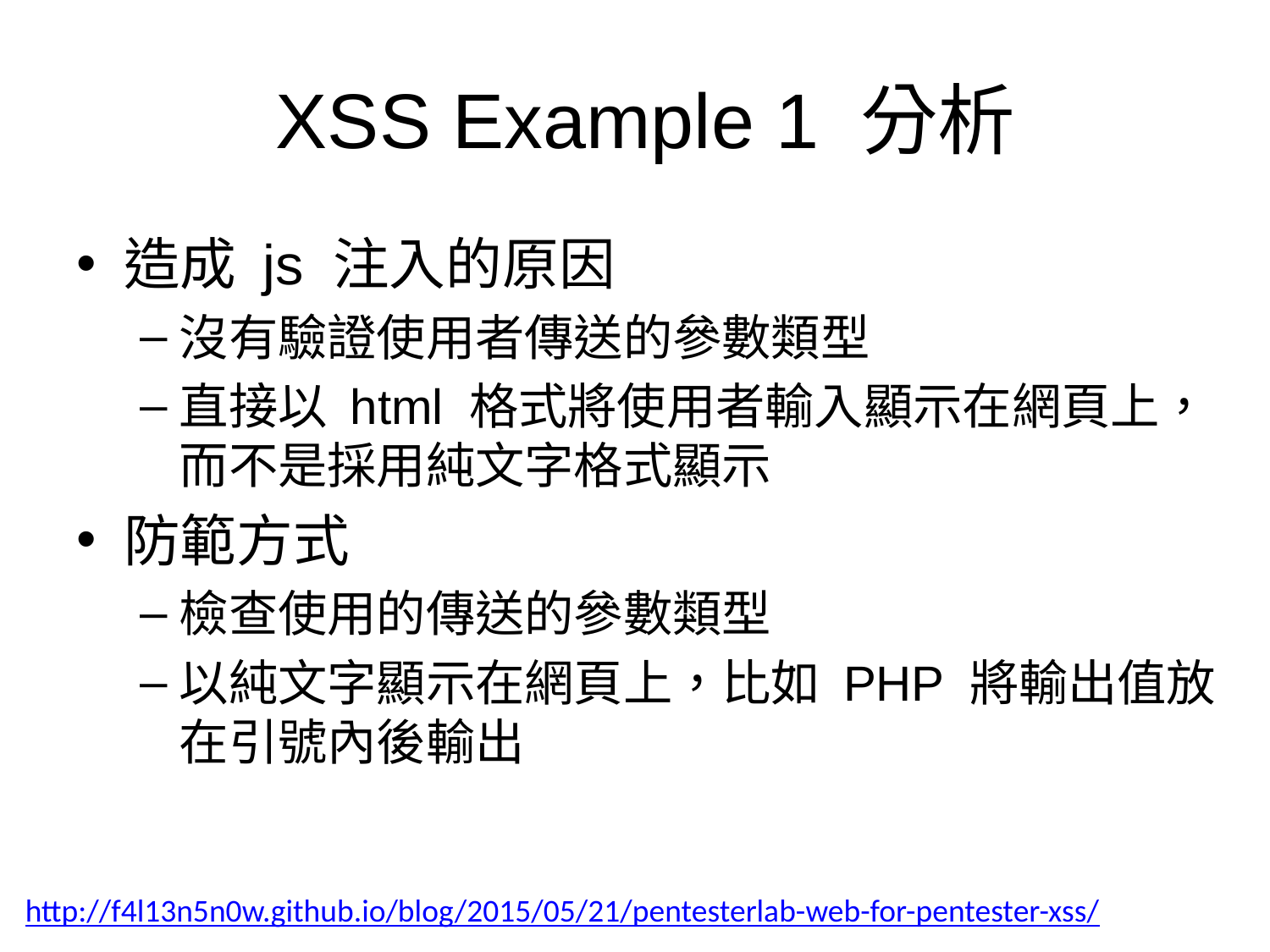

# XSS Example 1 分析
造成 js 注入的原因
沒有驗證使用者傳送的參數類型
直接以 html 格式將使用者輸入顯示在網頁上，而不是採用純文字格式顯示
防範方式
檢查使用的傳送的參數類型
以純文字顯示在網頁上，比如 PHP 將輸出值放在引號內後輸出
http://f4l13n5n0w.github.io/blog/2015/05/21/pentesterlab-web-for-pentester-xss/